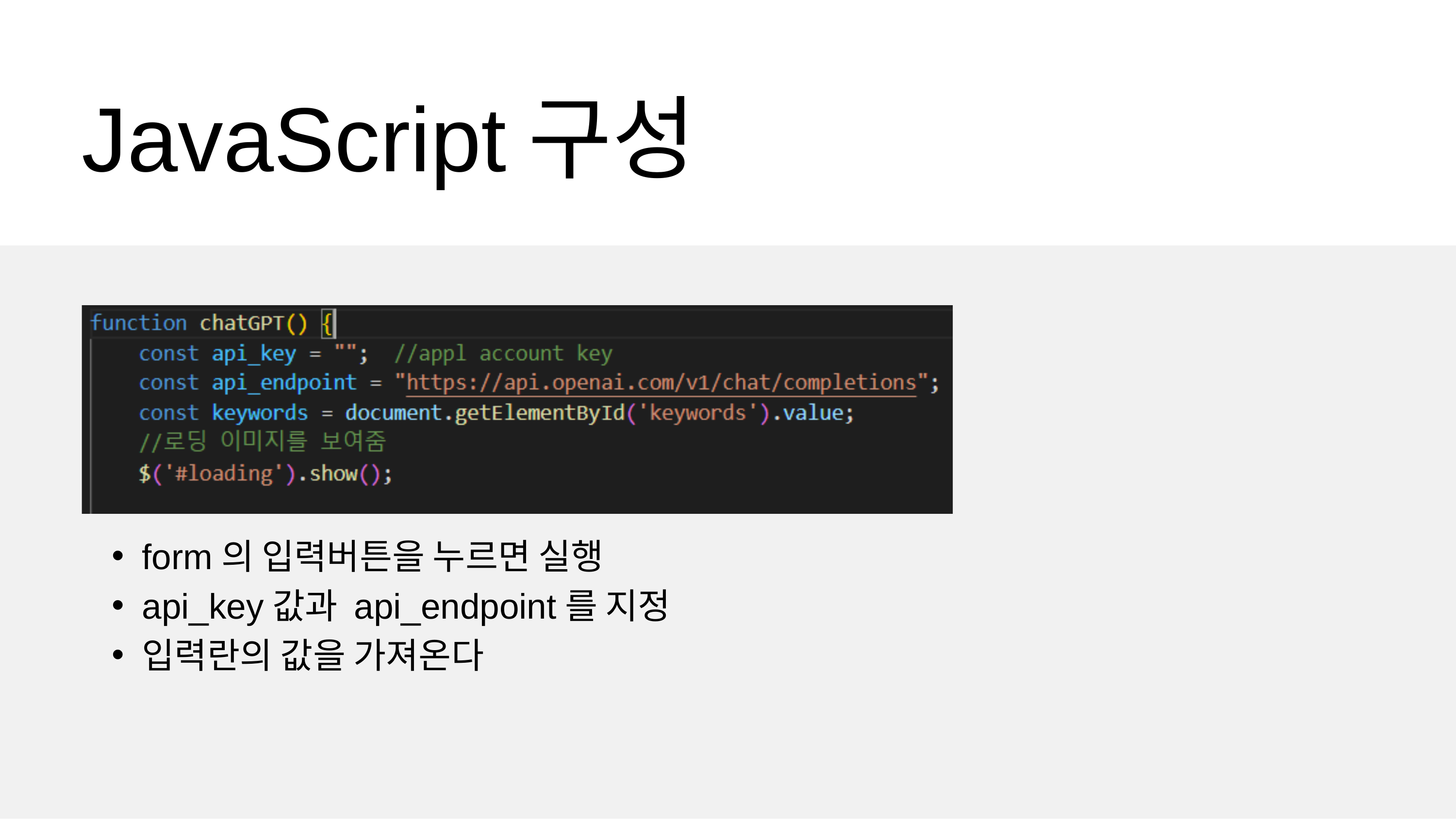

JavaScript구성

form의 입력버튼을 누르면 실행
api_key값과 api_endpoint를 지정
입력란의 값을 가져온다